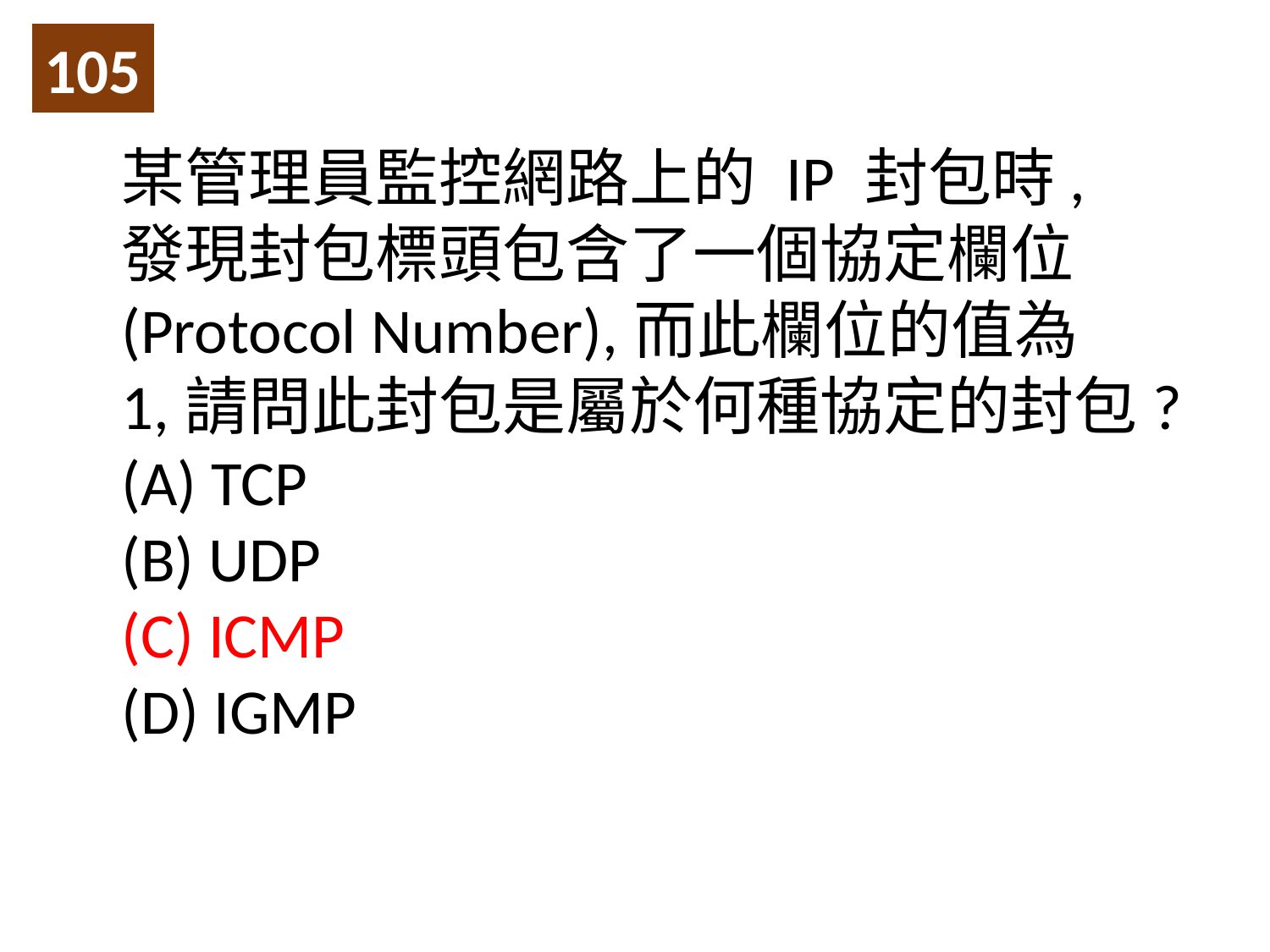

105
某管理員監控網路上的 IP 封包時,發現封包標頭包含了一個協定欄位
(Protocol Number),而此欄位的值為 1,請問此封包是屬於何種協定的封包?
(A) TCP
(B) UDP
(C) ICMP
(D) IGMP